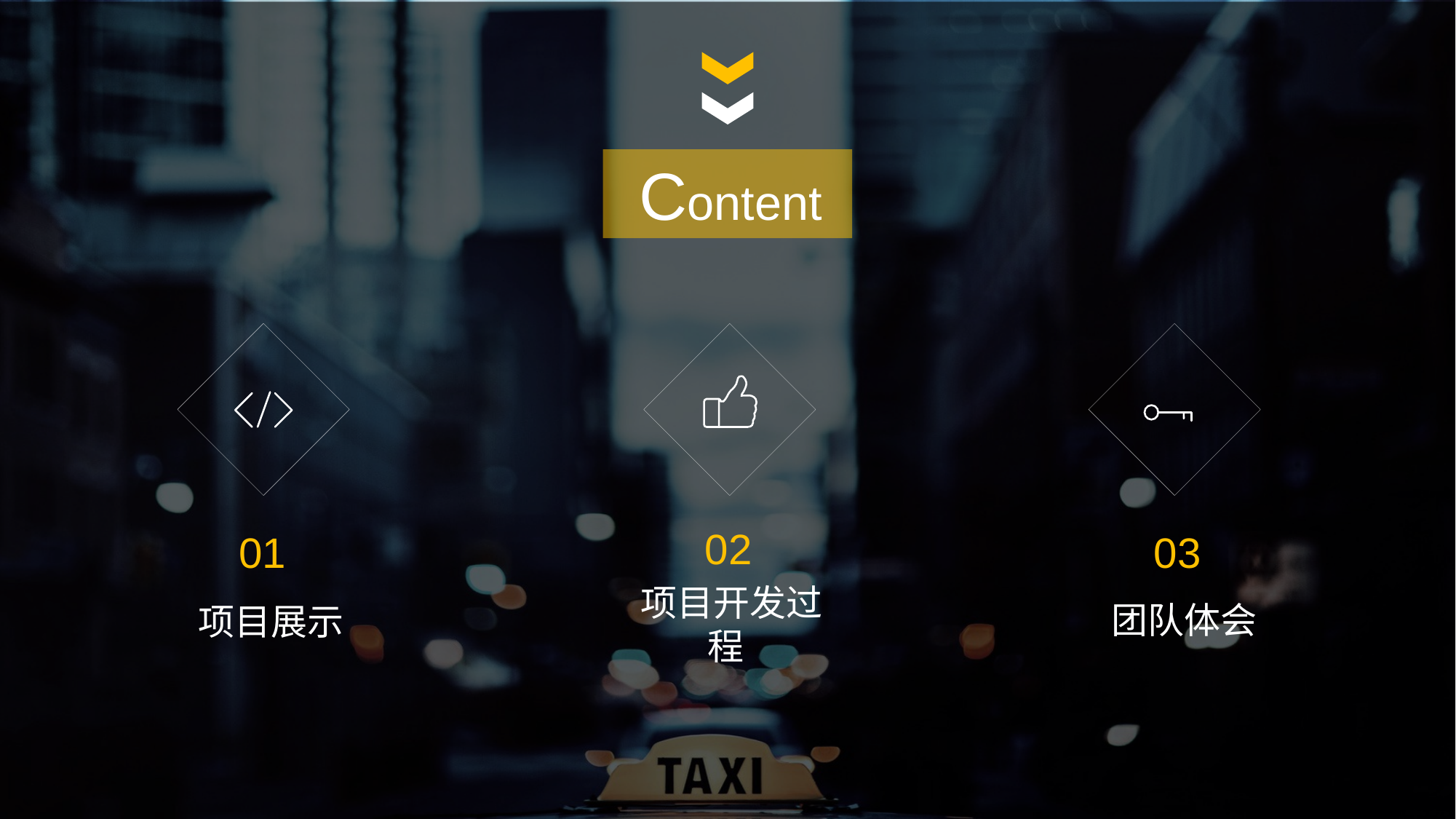

Content

 01
 02
 03
 项目展示
 团队体会
 项目开发过程